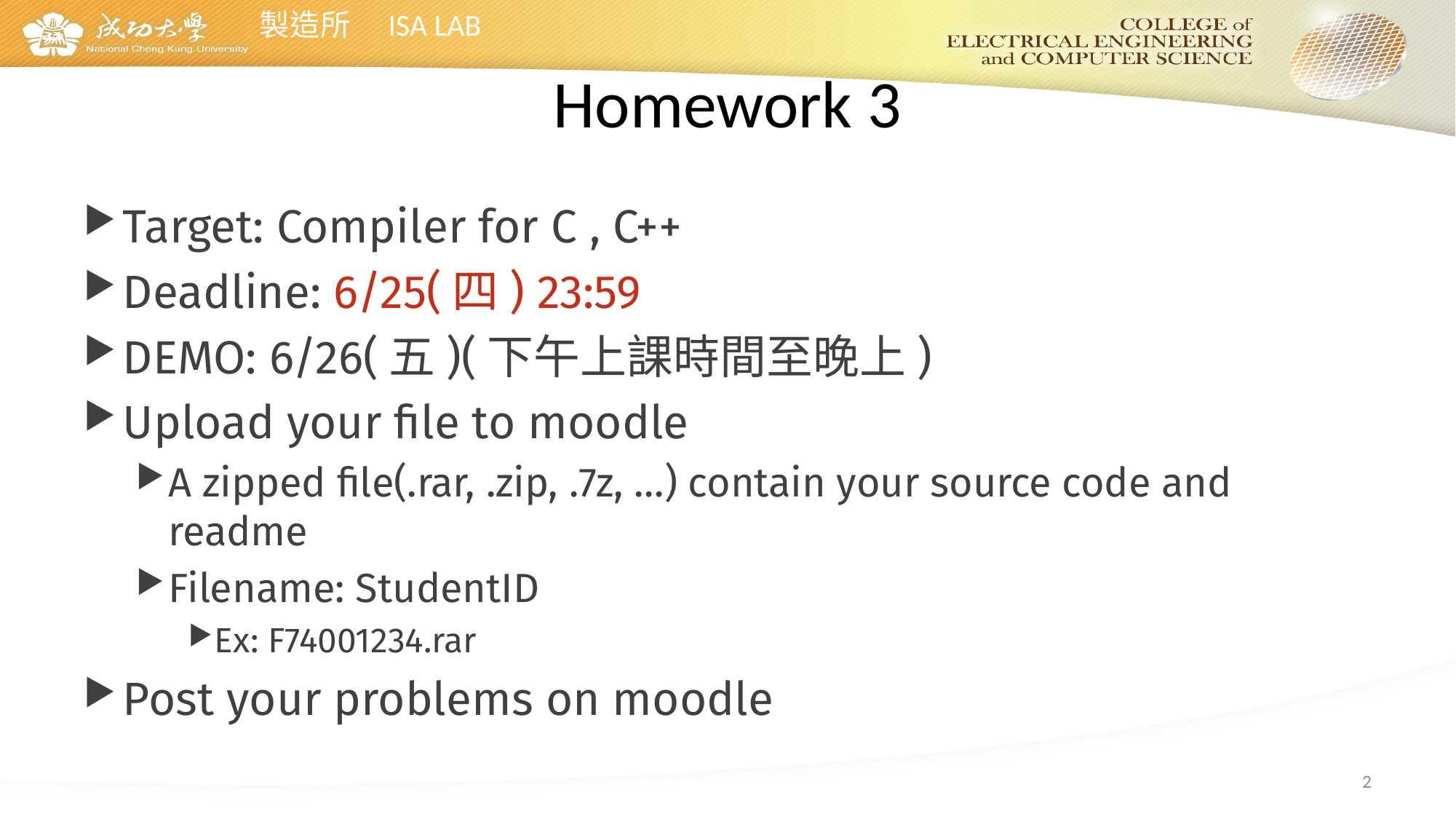

# Homework 3
Target: Compiler for C , C++
Deadline: 6/25(四) 23:59
DEMO: 6/26(五)(下午上課時間至晚上)
Upload your file to moodle
A zipped file(.rar, .zip, .7z, …) contain your source code and readme
Filename: StudentID
Ex: F74001234.rar
Post your problems on moodle
2